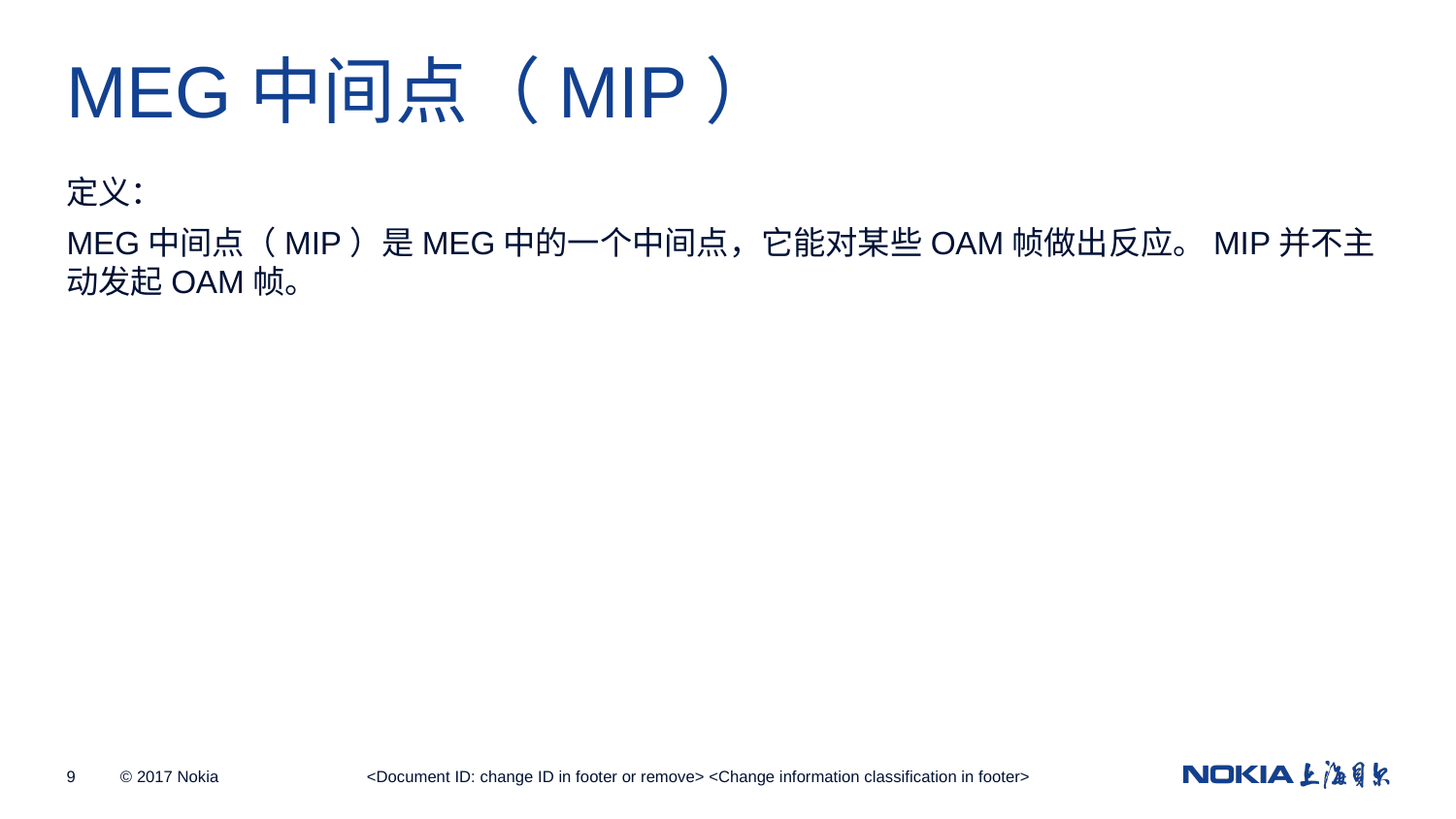

MEG中间点（MIP）
定义：
MEG中间点（MIP）是MEG中的一个中间点，它能对某些OAM帧做出反应。MIP并不主动发起OAM帧。
<Document ID: change ID in footer or remove> <Change information classification in footer>